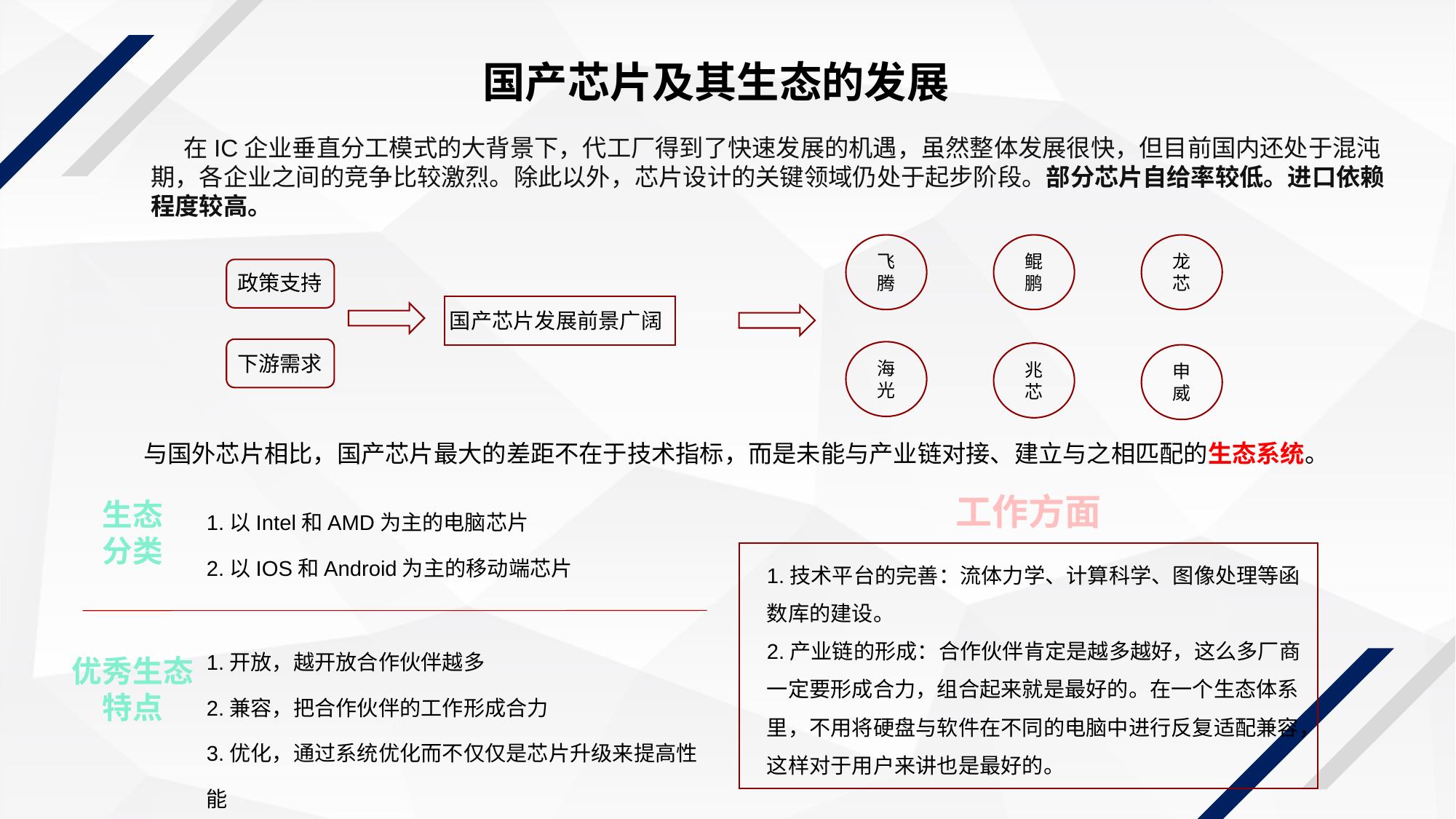

国产芯片及其生态的发展
     在IC企业垂直分工模式的大背景下，代工厂得到了快速发展的机遇，虽然整体发展很快，但目前国内还处于混沌期，各企业之间的竞争比较激烈。除此以外，芯片设计的关键领域仍处于起步阶段。部分芯片自给率较低。进口依赖程度较高。
飞腾
鲲鹏
龙芯

政策支持

国产芯片发展前景广阔

海光
兆芯
下游需求
申威
与国外芯片相比，国产芯片最大的差距不在于技术指标，而是未能与产业链对接、建立与之相匹配的生态系统。
工作方面
1.以Intel和AMD为主的电脑芯片
2.以IOS和Android为主的移动端芯片
生态
分类

1.技术平台的完善：流体力学、计算科学、图像处理等函数库的建设。
2.产业链的形成：合作伙伴肯定是越多越好，这么多厂商一定要形成合力，组合起来就是最好的。在一个生态体系里，不用将硬盘与软件在不同的电脑中进行反复适配兼容，这样对于用户来讲也是最好的。
1.开放，越开放合作伙伴越多
2.兼容，把合作伙伴的工作形成合力
3.优化，通过系统优化而不仅仅是芯片升级来提高性能
优秀生态
特点